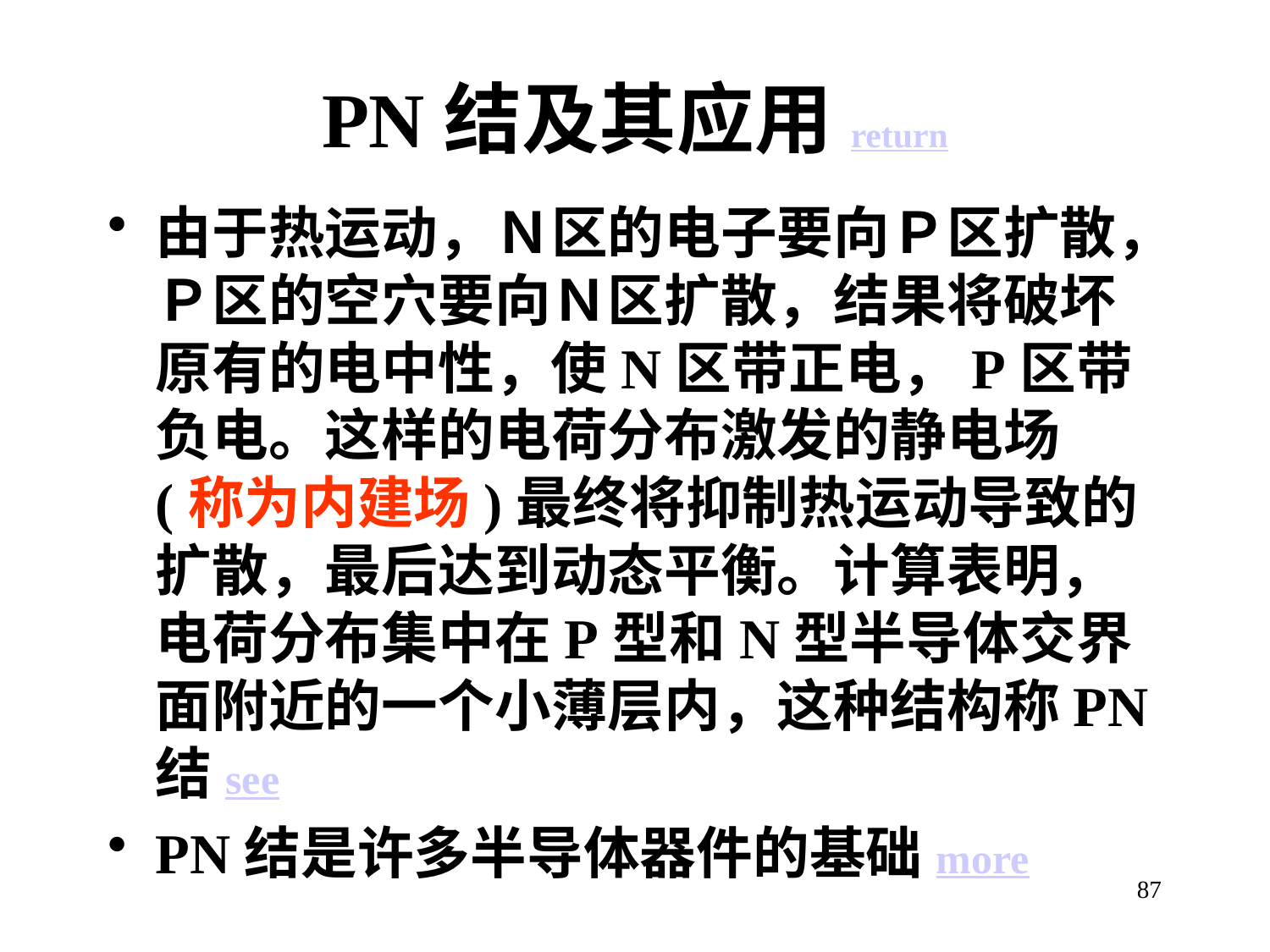

# PN结及其应用return
由于热运动，Ｎ区的电子要向Ｐ区扩散，Ｐ区的空穴要向Ｎ区扩散，结果将破坏原有的电中性，使N区带正电，P区带负电。这样的电荷分布激发的静电场(称为内建场)最终将抑制热运动导致的扩散，最后达到动态平衡。计算表明，电荷分布集中在P型和N型半导体交界面附近的一个小薄层内，这种结构称PN结see
PN结是许多半导体器件的基础more
87